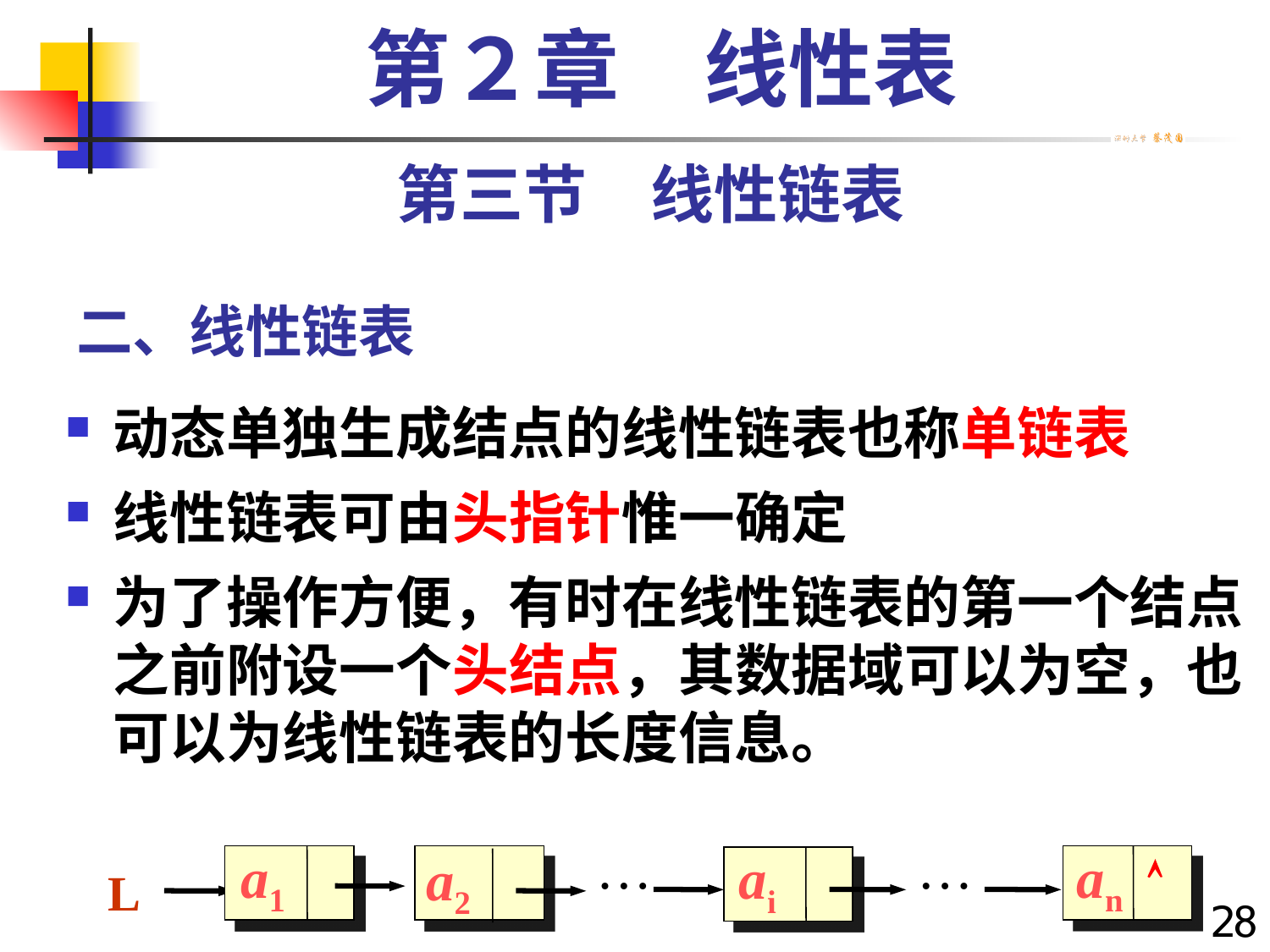

第２章　线性表
第三节　线性链表
# 二、线性链表
动态单独生成结点的线性链表也称单链表
线性链表可由头指针惟一确定
为了操作方便，有时在线性链表的第一个结点之前附设一个头结点，其数据域可以为空，也可以为线性链表的长度信息。
…
…
an
a1
ai
a2

∧

L

28